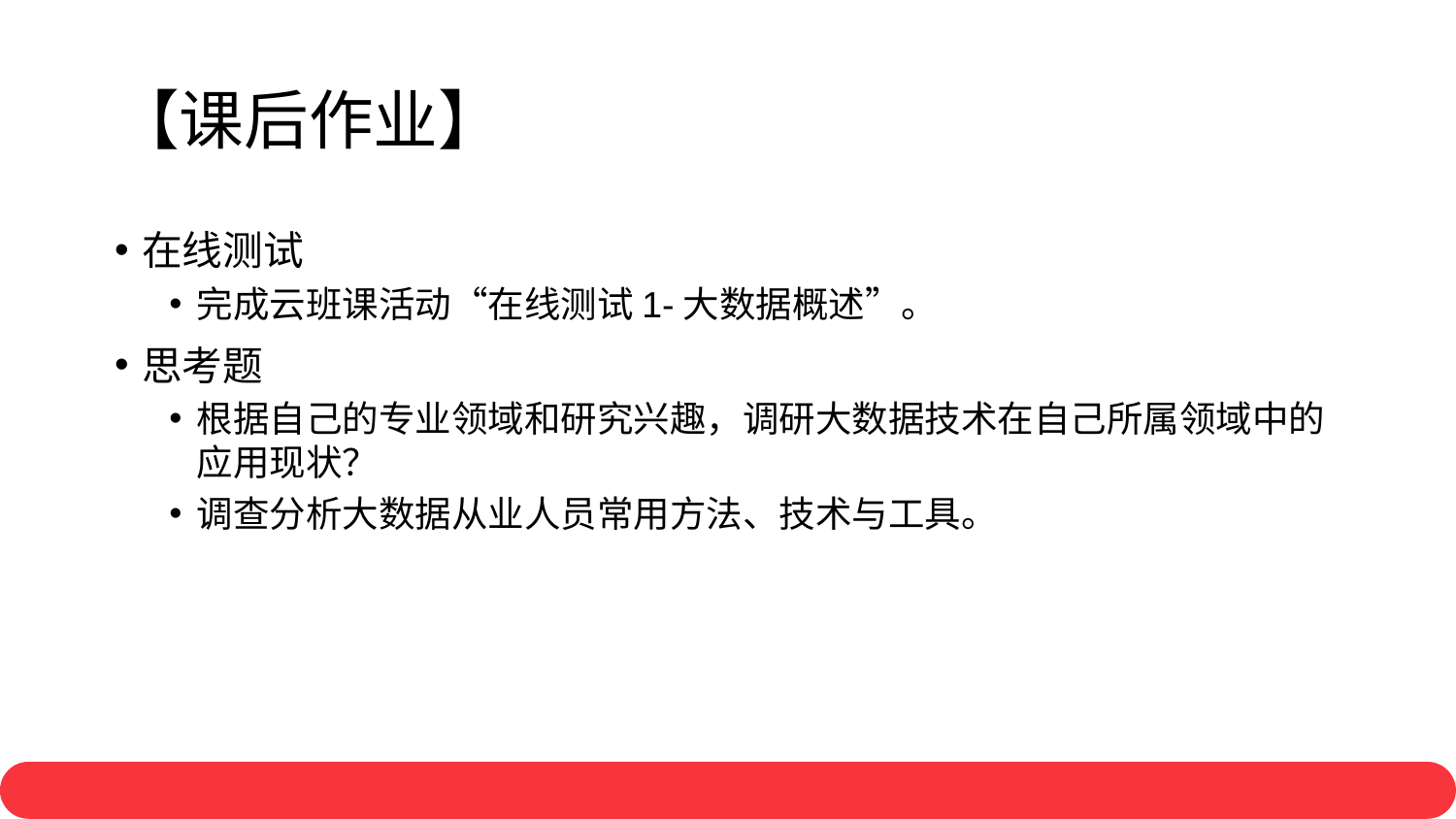

# 【课后作业】
在线测试
完成云班课活动“在线测试1-大数据概述”。
思考题
根据自己的专业领域和研究兴趣，调研大数据技术在自己所属领域中的应用现状？
调查分析大数据从业人员常用方法、技术与工具。